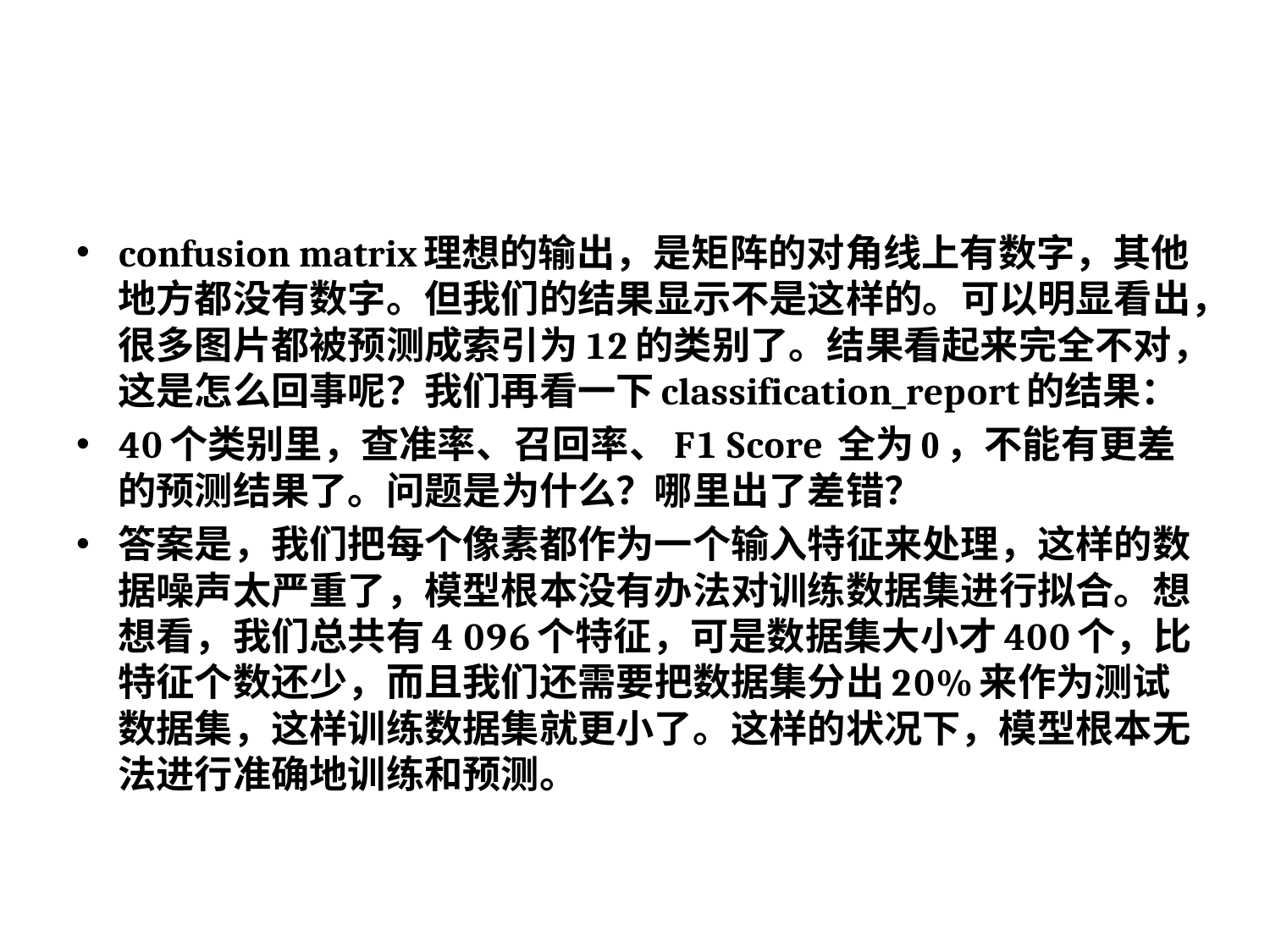

#
confusion matrix理想的输出，是矩阵的对角线上有数字，其他地方都没有数字。但我们的结果显示不是这样的。可以明显看出，很多图片都被预测成索引为12的类别了。结果看起来完全不对，这是怎么回事呢？我们再看一下classification_report的结果：
40个类别里，查准率、召回率、F1 Score 全为0，不能有更差的预测结果了。问题是为什么？哪里出了差错？
答案是，我们把每个像素都作为一个输入特征来处理，这样的数据噪声太严重了，模型根本没有办法对训练数据集进行拟合。想想看，我们总共有4 096个特征，可是数据集大小才400个，比特征个数还少，而且我们还需要把数据集分出20%来作为测试数据集，这样训练数据集就更小了。这样的状况下，模型根本无法进行准确地训练和预测。